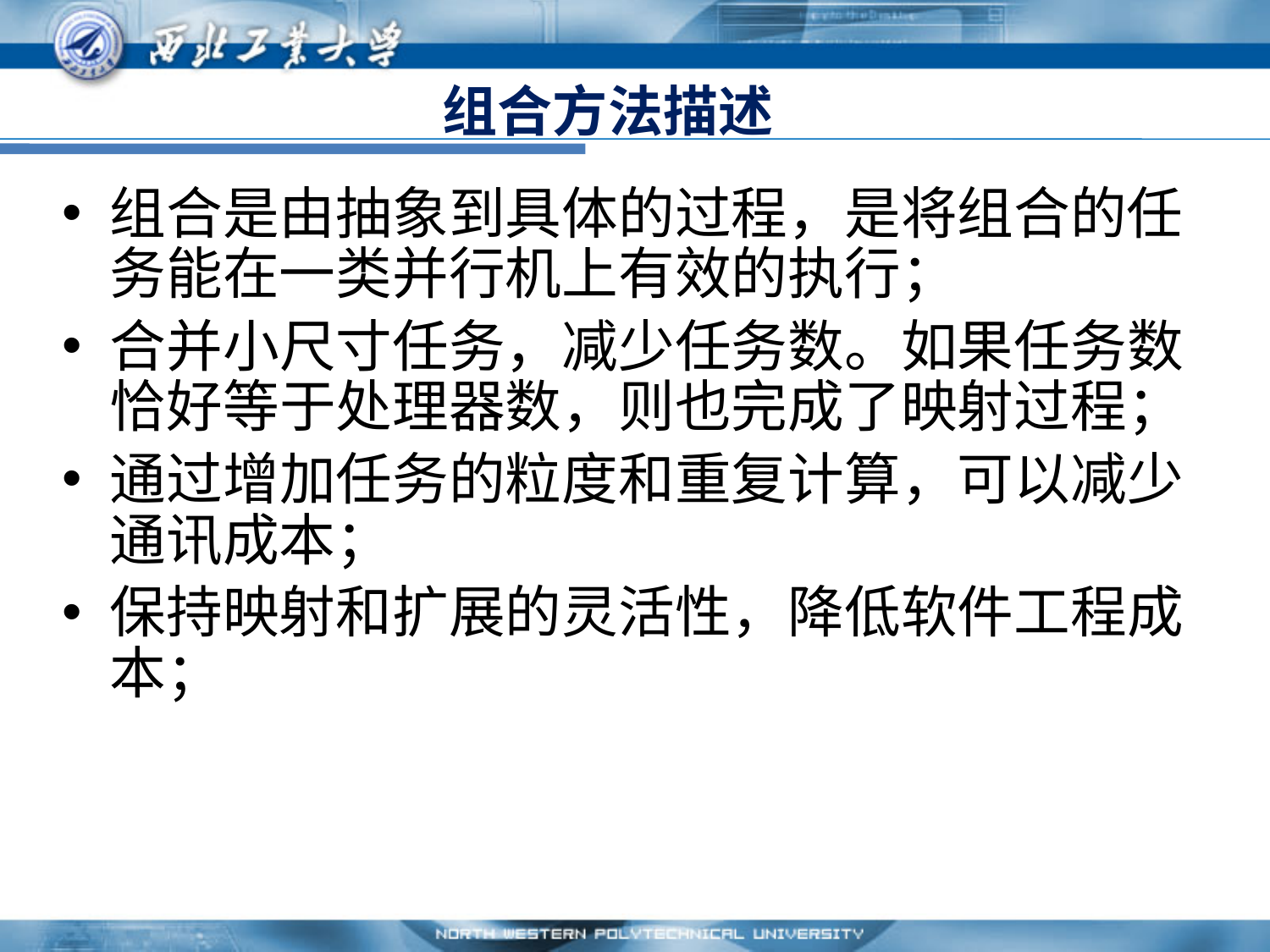

# 组合方法描述
组合是由抽象到具体的过程，是将组合的任务能在一类并行机上有效的执行；
合并小尺寸任务，减少任务数。如果任务数恰好等于处理器数，则也完成了映射过程；
通过增加任务的粒度和重复计算，可以减少通讯成本；
保持映射和扩展的灵活性，降低软件工程成本；